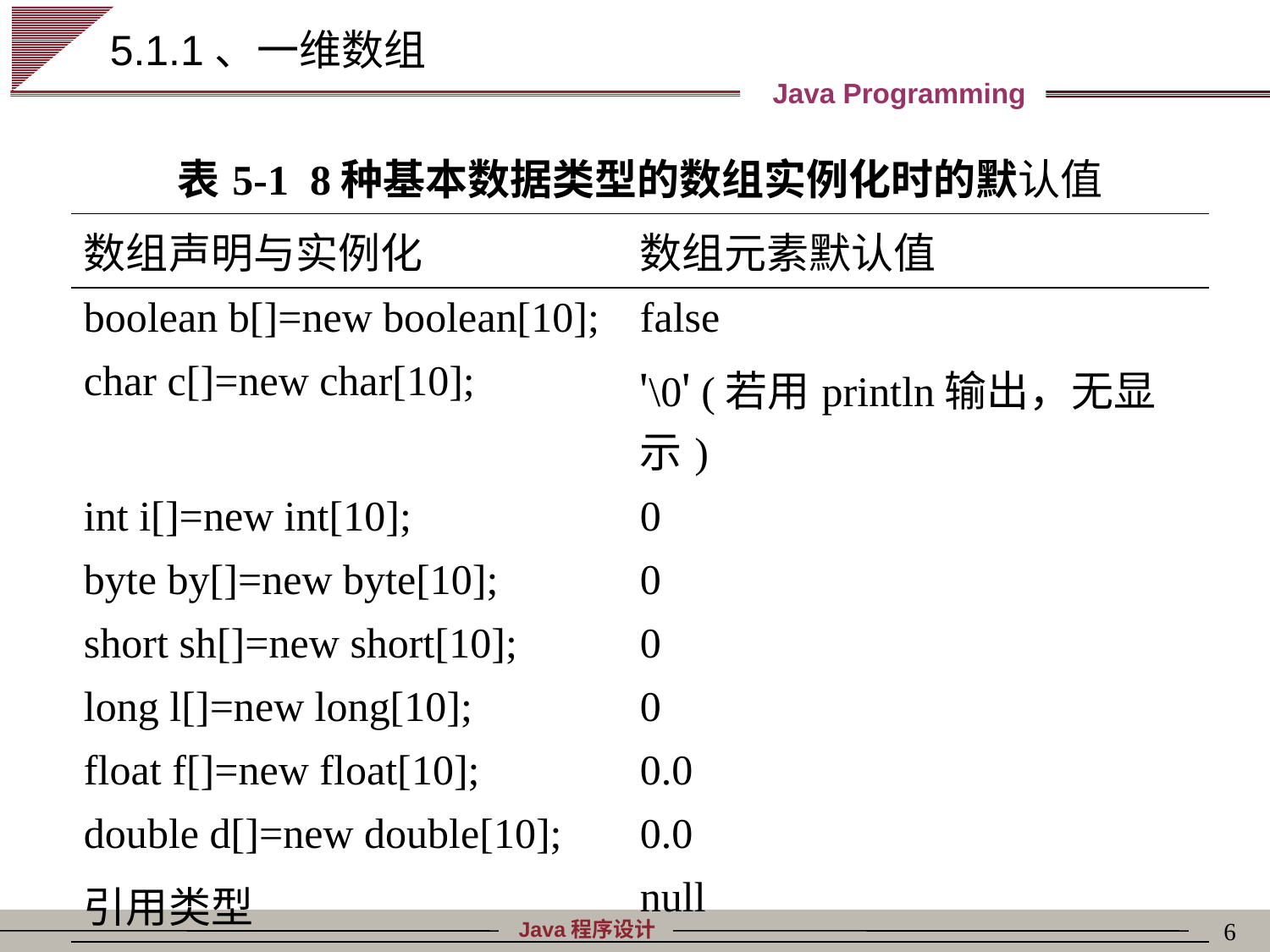

# 5.1.1、一维数组
| 表5-1 8种基本数据类型的数组实例化时的默认值 |  |
| --- | --- |
| 数组声明与实例化 | 数组元素默认值 |
| boolean b[]=new boolean[10]; | false |
| char c[]=new char[10]; | '\0' (若用println输出，无显示) |
| int i[]=new int[10]; | 0 |
| byte by[]=new byte[10]; | 0 |
| short sh[]=new short[10]; | 0 |
| long l[]=new long[10]; | 0 |
| float f[]=new float[10]; | 0.0 |
| double d[]=new double[10]; | 0.0 |
| 引用类型 | null |